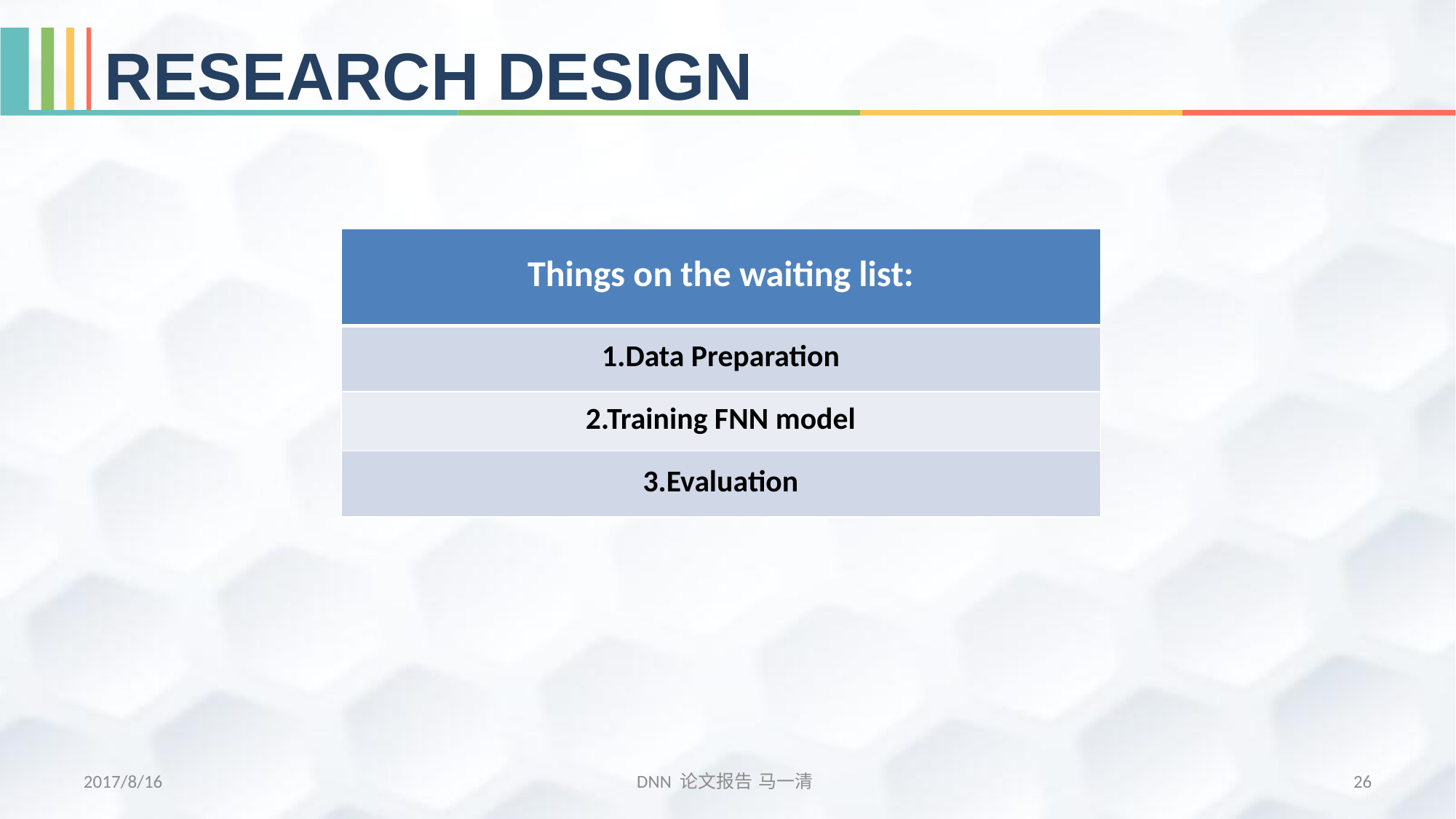

RESEARCH DESIGN

| Things on the waiting list: |
| --- |
| 1.Data Preparation |
| 2.Training FNN model |
| 3.Evaluation |
2017/8/16
DNN 论文报告 马一清
26